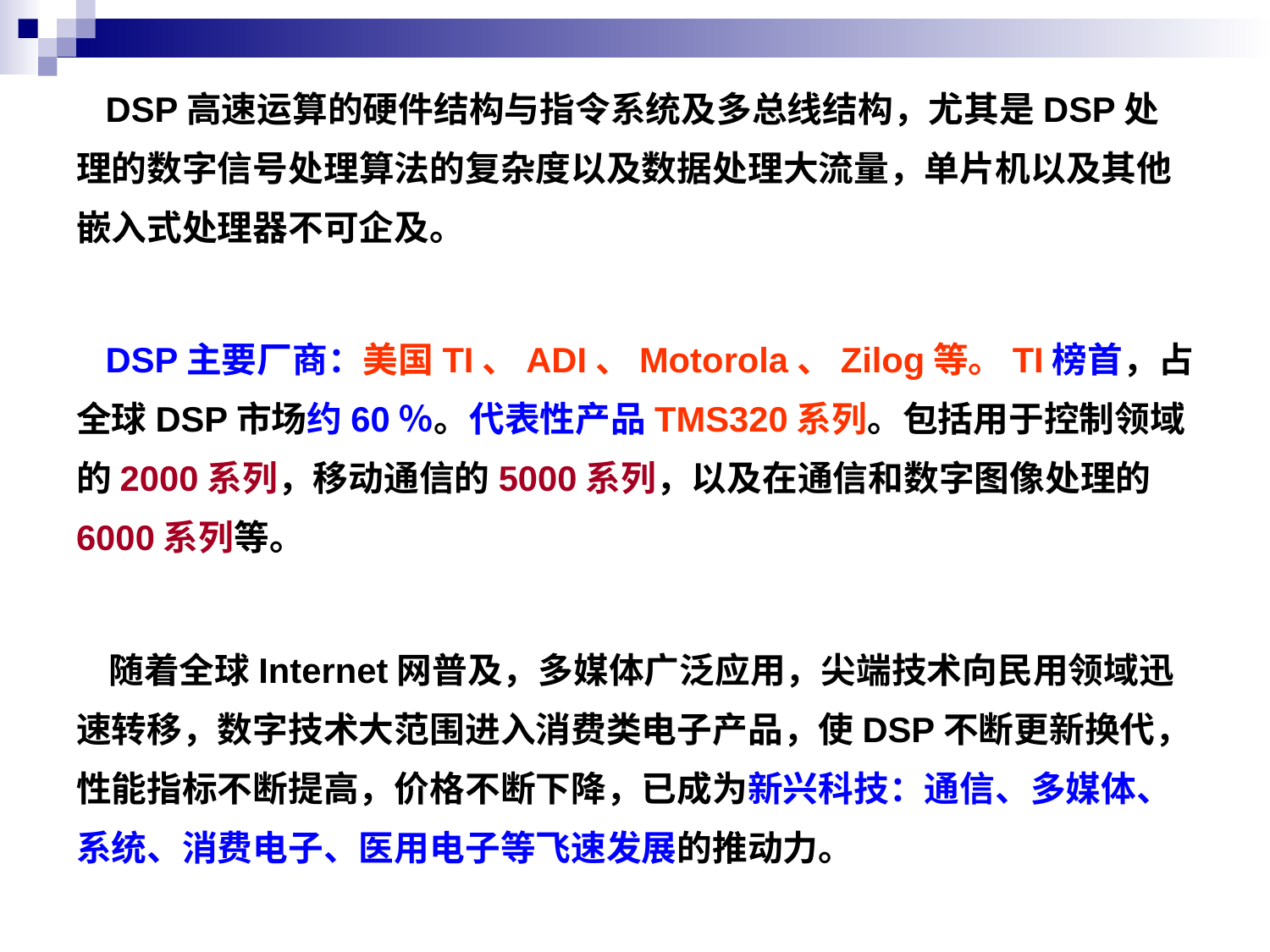

# DSP高速运算的硬件结构与指令系统及多总线结构，尤其是DSP处理的数字信号处理算法的复杂度以及数据处理大流量，单片机以及其他嵌入式处理器不可企及。

   DSP主要厂商：美国TI、ADI、Motorola、Zilog等。TI榜首，占全球DSP市场约60％。代表性产品TMS320系列。包括用于控制领域的2000系列，移动通信的5000系列，以及在通信和数字图像处理的6000系列等。

   随着全球Internet网普及，多媒体广泛应用，尖端技术向民用领域迅速转移，数字技术大范围进入消费类电子产品，使DSP不断更新换代，性能指标不断提高，价格不断下降，已成为新兴科技：通信、多媒体、系统、消费电子、医用电子等飞速发展的推动力。
54